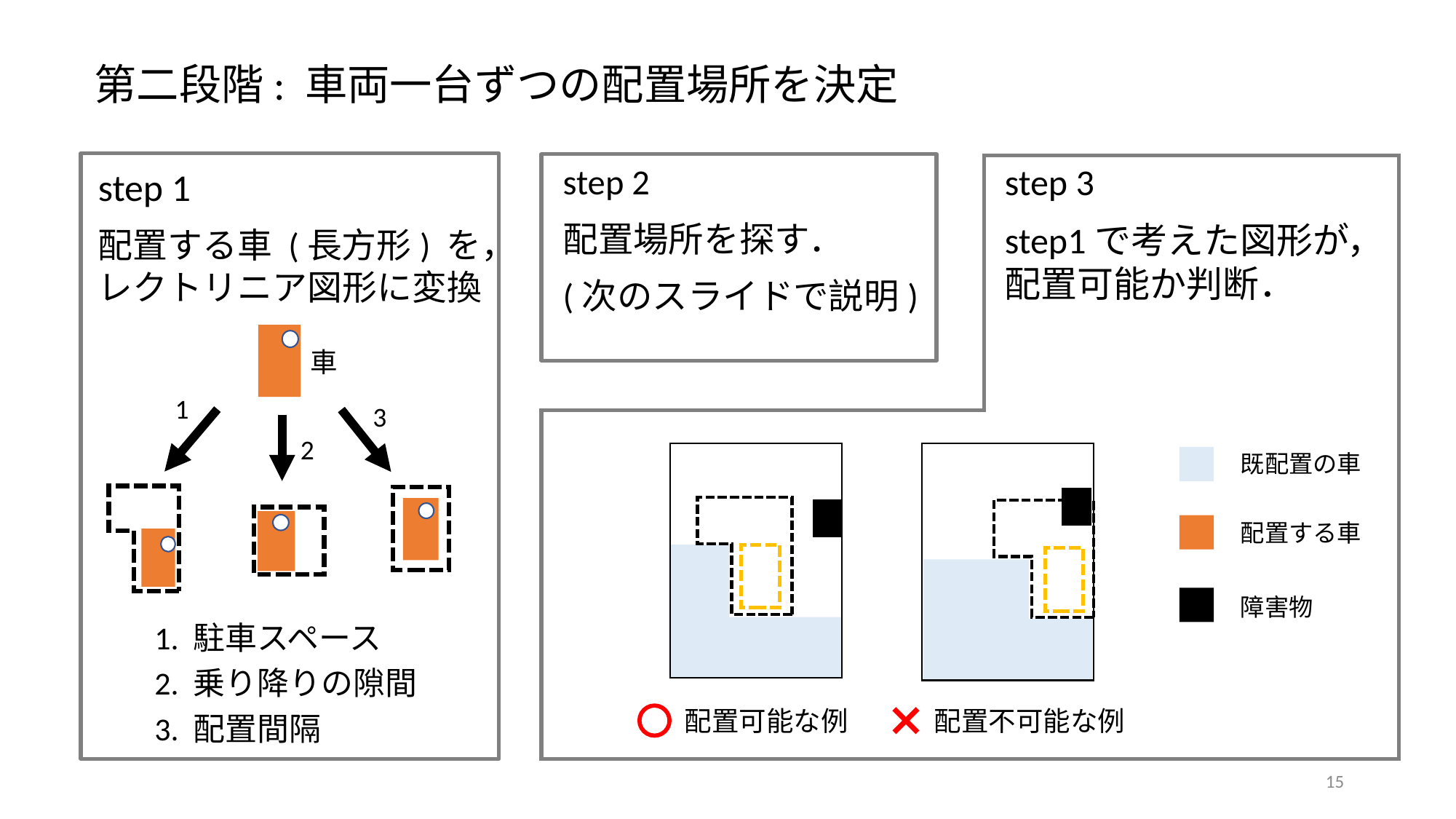

第二段階: 車両一台ずつの配置場所を決定
step 3
step1で考えた図形が，配置可能か判断．

step 1
配置する車 (長方形) を，レクトリニア図形に変換

1. 駐車スペース
2. 乗り降りの隙間
3. 配置間隔
step 2
配置場所を探す．
(次のスライドで説明)

車
1
3
2

既配置の車

配置する車

障害物

配置可能な例
配置不可能な例

15